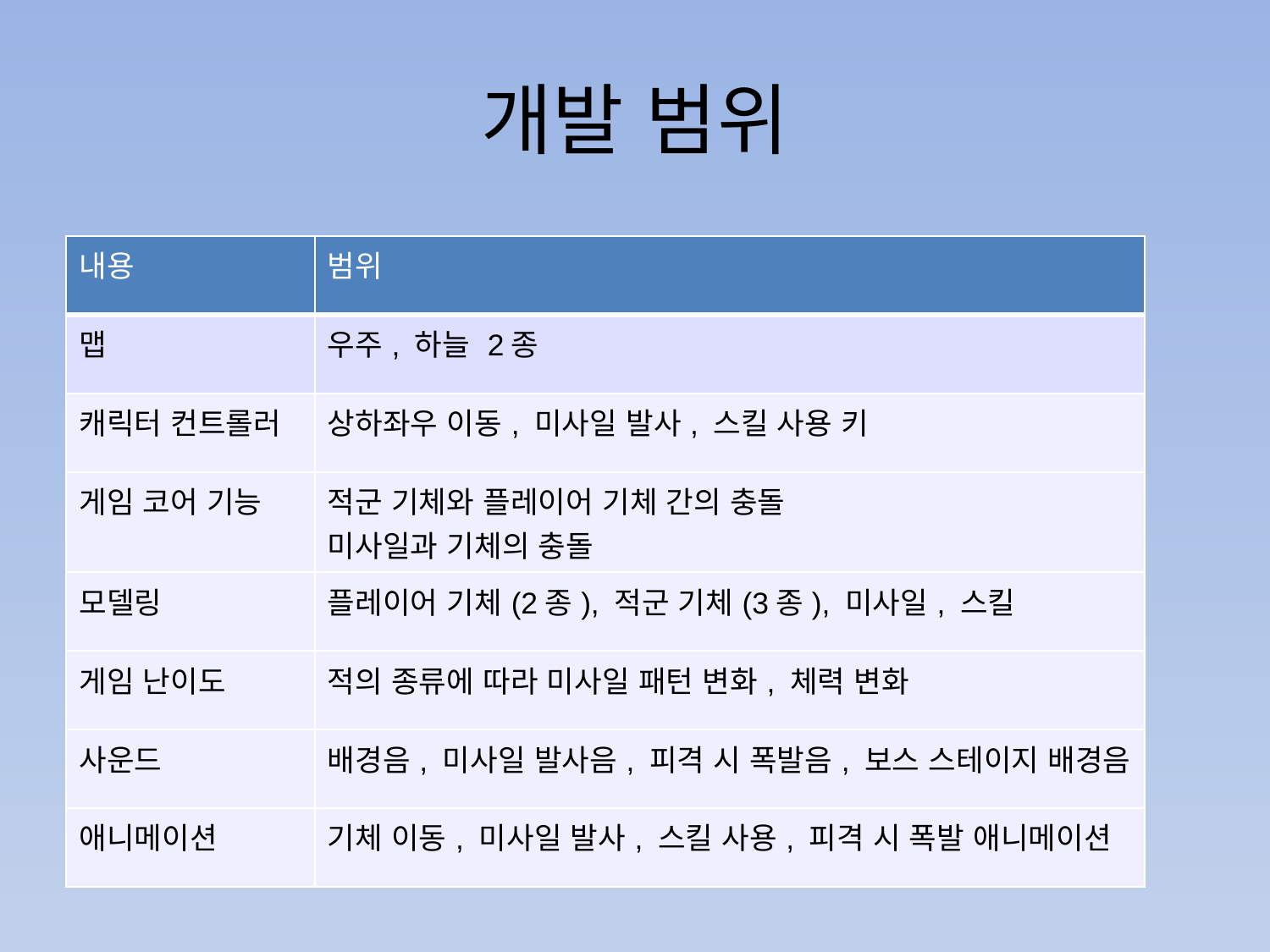

# 개발 범위
| 내용 | 범위 |
| --- | --- |
| 맵 | 우주, 하늘 2종 |
| 캐릭터 컨트롤러 | 상하좌우 이동, 미사일 발사, 스킬 사용 키 |
| 게임 코어 기능 | 적군 기체와 플레이어 기체 간의 충돌 미사일과 기체의 충돌 |
| 모델링 | 플레이어 기체(2종), 적군 기체(3종), 미사일, 스킬 |
| 게임 난이도 | 적의 종류에 따라 미사일 패턴 변화, 체력 변화 |
| 사운드 | 배경음, 미사일 발사음, 피격 시 폭발음, 보스 스테이지 배경음 |
| 애니메이션 | 기체 이동, 미사일 발사, 스킬 사용, 피격 시 폭발 애니메이션 |